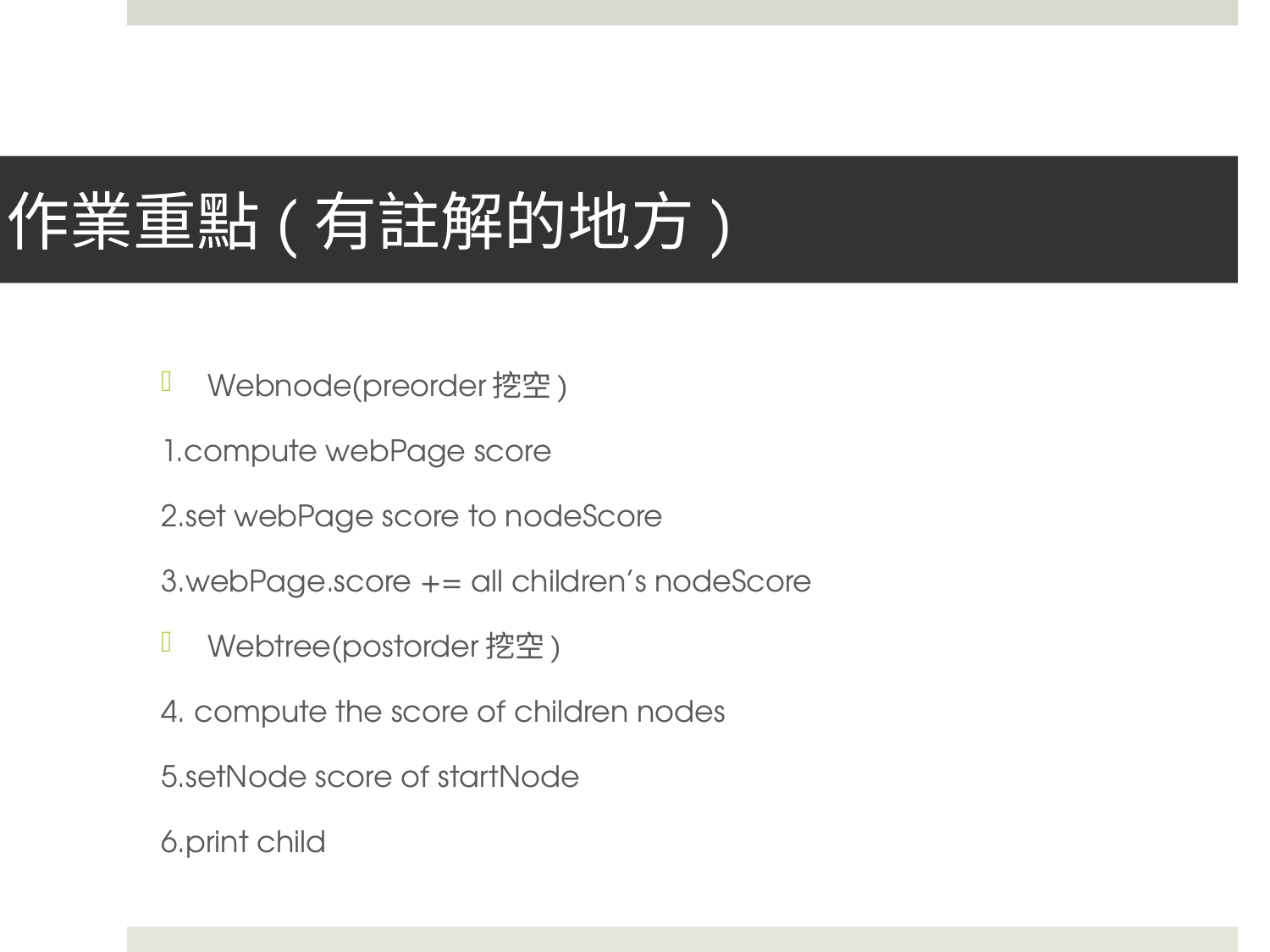

# 作業重點(有註解的地方)
Webnode(preorder挖空)
1.compute webPage score
2.set webPage score to nodeScore
3.webPage.score += all children’s nodeScore
Webtree(postorder挖空)
4. compute the score of children nodes
5.setNode score of startNode
6.print child